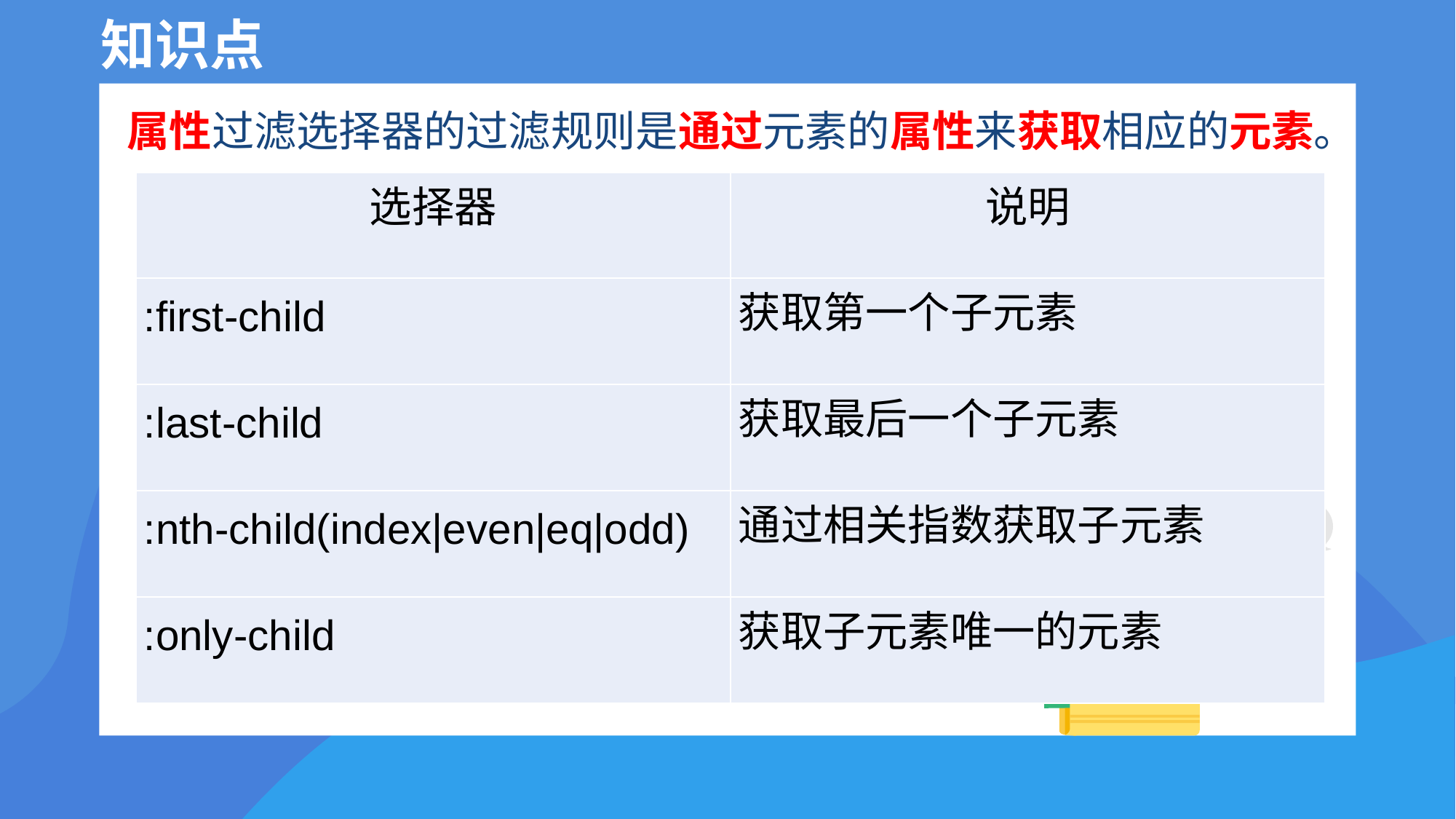

# 知识点
属性过滤选择器的过滤规则是通过元素的属性来获取相应的元素。
| 选择器 | 说明 |
| --- | --- |
| :first-child | 获取第一个子元素 |
| :last-child | 获取最后一个子元素 |
| :nth-child(index|even|eq|odd) | 通过相关指数获取子元素 |
| :only-child | 获取子元素唯一的元素 |